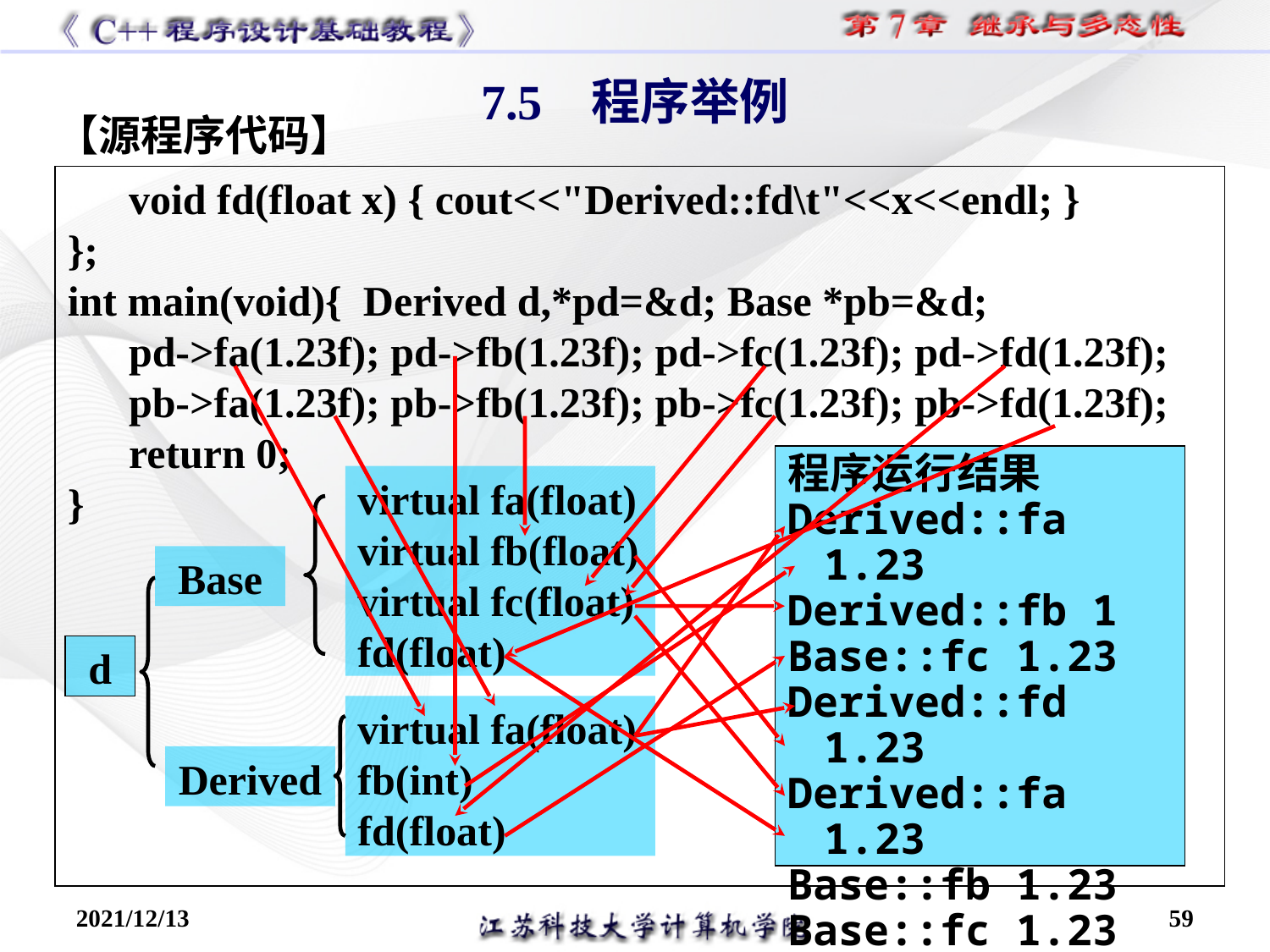

7.5   程序举例
【源程序代码】
void fd(float x) { cout<<"Derived::fd\t"<<x<<endl; }
};
int main(void){  Derived d,*pd=&d; Base *pb=&d;
pd->fa(1.23f); pd->fb(1.23f); pd->fc(1.23f); pd->fd(1.23f);
pb->fa(1.23f); pb->fb(1.23f); pb->fc(1.23f); pb->fd(1.23f);
return 0;
}

程序运行结果
Derived::fa 1.23
Derived::fb 1
Base::fc 1.23
Derived::fd 1.23
Derived::fa 1.23
Base::fb 1.23
Base::fc 1.23
Base::fd 1.23
virtual fa(float)
virtual fb(float)
virtual fc(float)
fd(float)

Base

d
virtual fa(float)
fb(int)
fd(float)

Derived